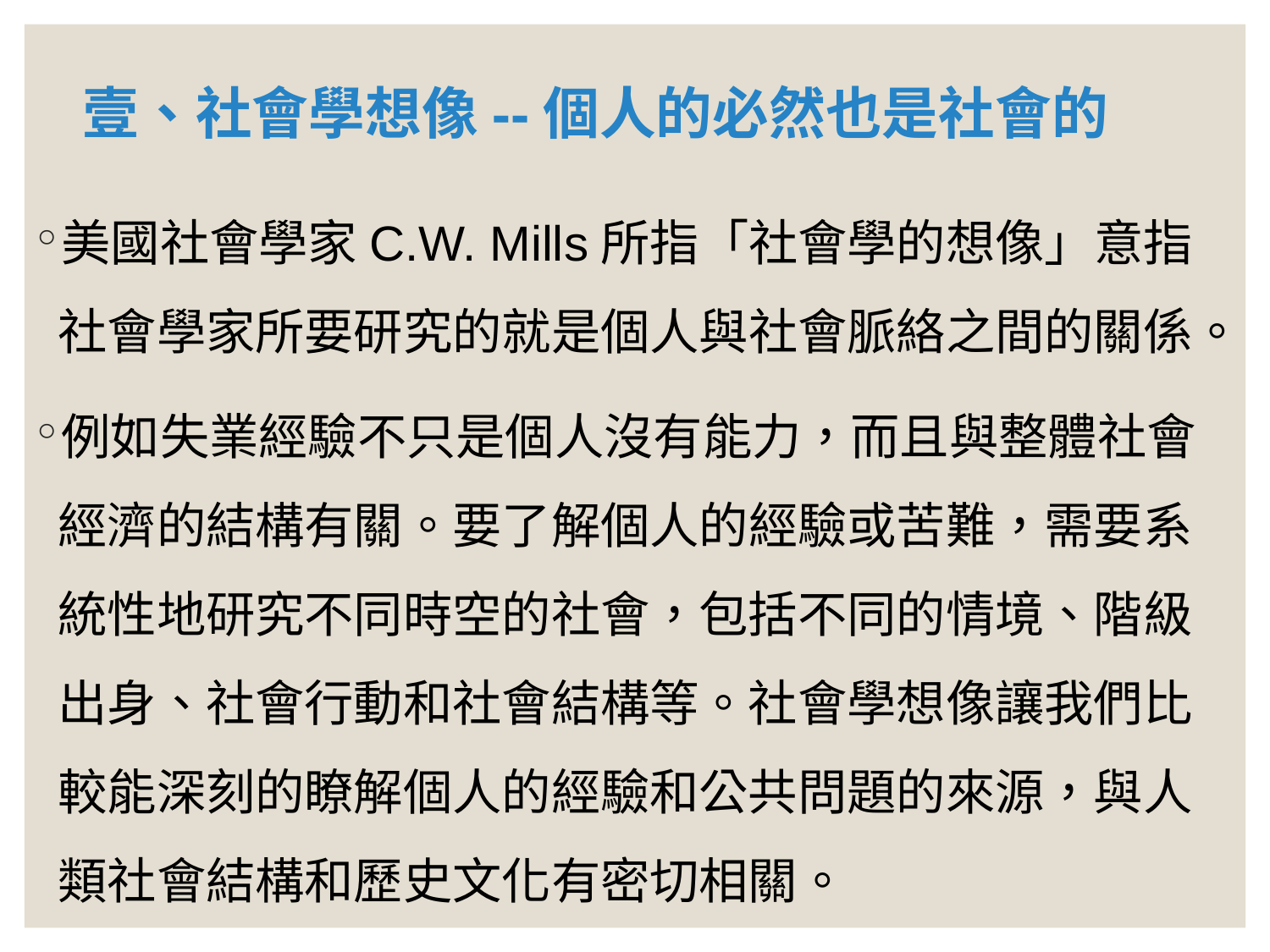

# 壹、社會學想像--個人的必然也是社會的
美國社會學家C.W. Mills所指「社會學的想像」意指社會學家所要研究的就是個人與社會脈絡之間的關係。
例如失業經驗不只是個人沒有能力，而且與整體社會經濟的結構有關。要了解個人的經驗或苦難，需要系統性地研究不同時空的社會，包括不同的情境、階級出身、社會行動和社會結構等。社會學想像讓我們比較能深刻的瞭解個人的經驗和公共問題的來源，與人類社會結構和歷史文化有密切相關。